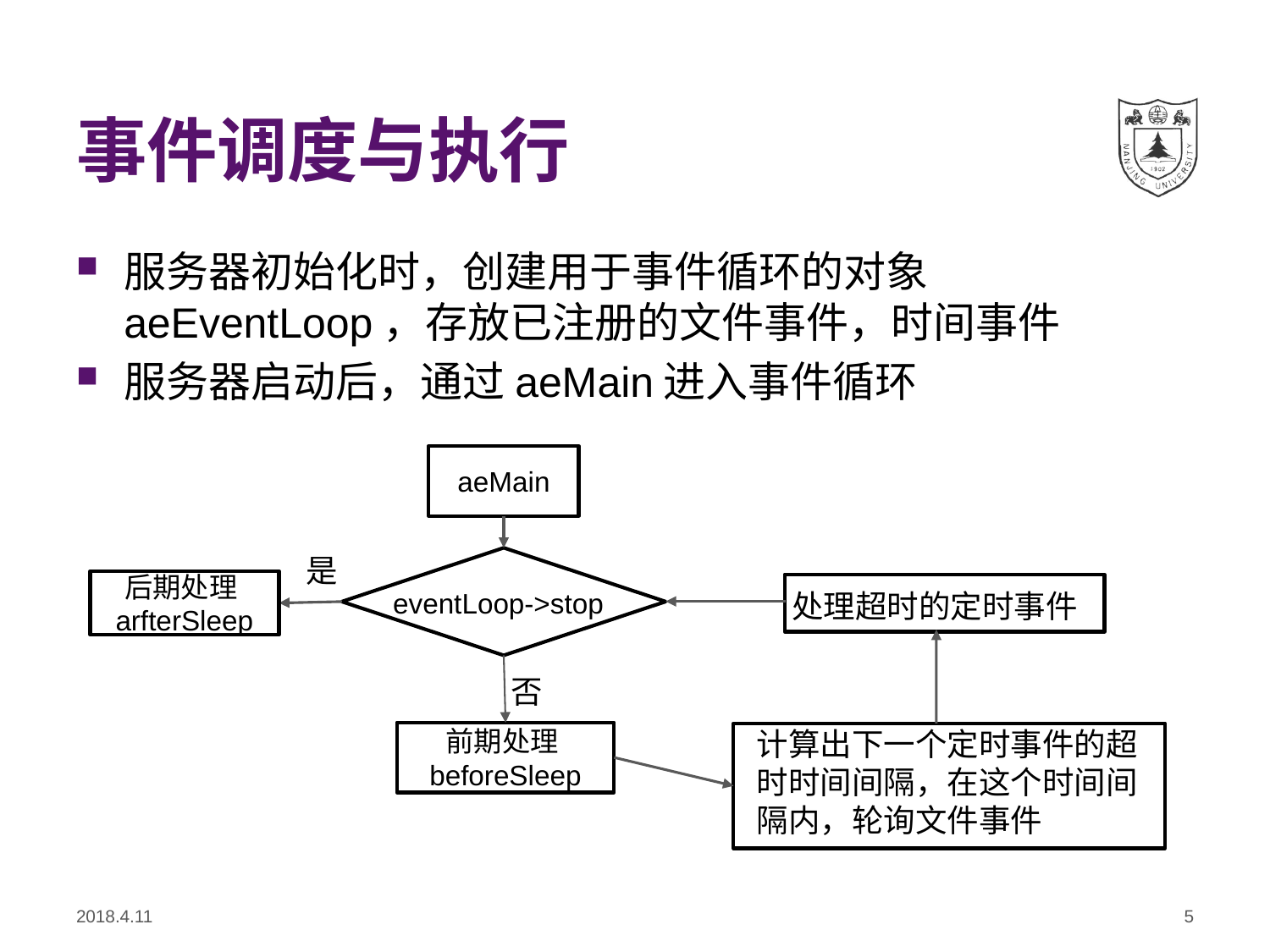

# 事件调度与执行
服务器初始化时，创建用于事件循环的对象aeEventLoop，存放已注册的文件事件，时间事件
服务器启动后，通过aeMain进入事件循环
aeMain
是

eventLoop->stop

后期处理arfterSleep

处理超时的定时事件
否
计算出下一个定时事件的超时时间间隔，在这个时间间隔内，轮询文件事件

前期处理beforeSleep
2018.4.11

5